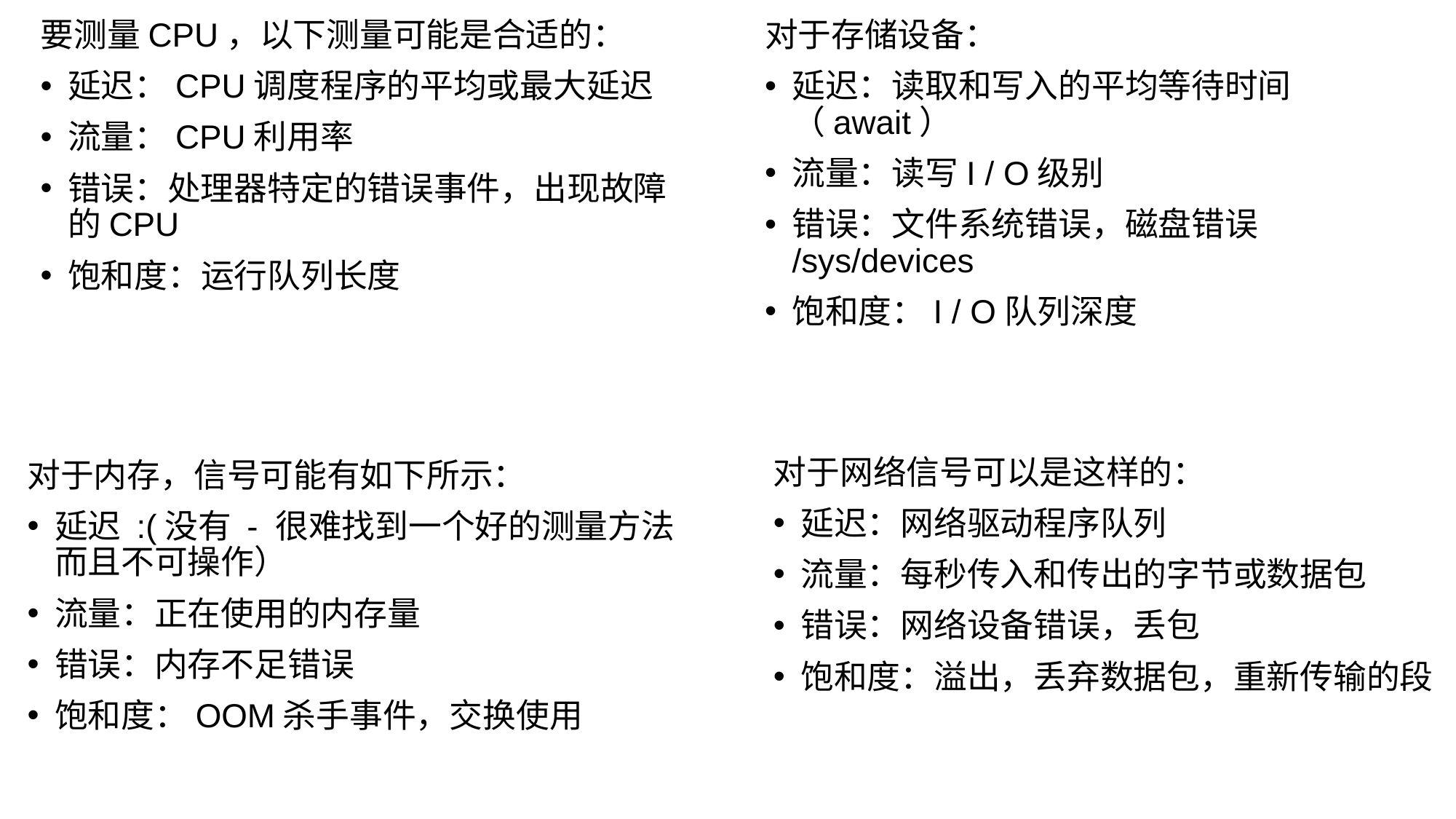

对于存储设备：
延迟：读取和写入的平均等待时间（await）
流量：读写I / O级别
错误：文件系统错误，磁盘错误 /sys/devices
饱和度：I / O队列深度

要测量CPU，以下测量可能是合适的：
延迟：CPU调度程序的平均或最大延迟
流量：CPU利用率
错误：处理器特定的错误事件，出现故障的CPU
饱和度：运行队列长度

对于网络信号可以是这样的：
延迟：网络驱动程序队列
流量：每秒传入和传出的字节或数据包
错误：网络设备错误，丢包
饱和度：溢出，丢弃数据包，重新传输的段

对于内存，信号可能有如下所示：
延迟 :(没有 - 很难找到一个好的测量方法而且不可操作）
流量：正在使用的内存量
错误：内存不足错误
饱和度：OOM杀手事件，交换使用